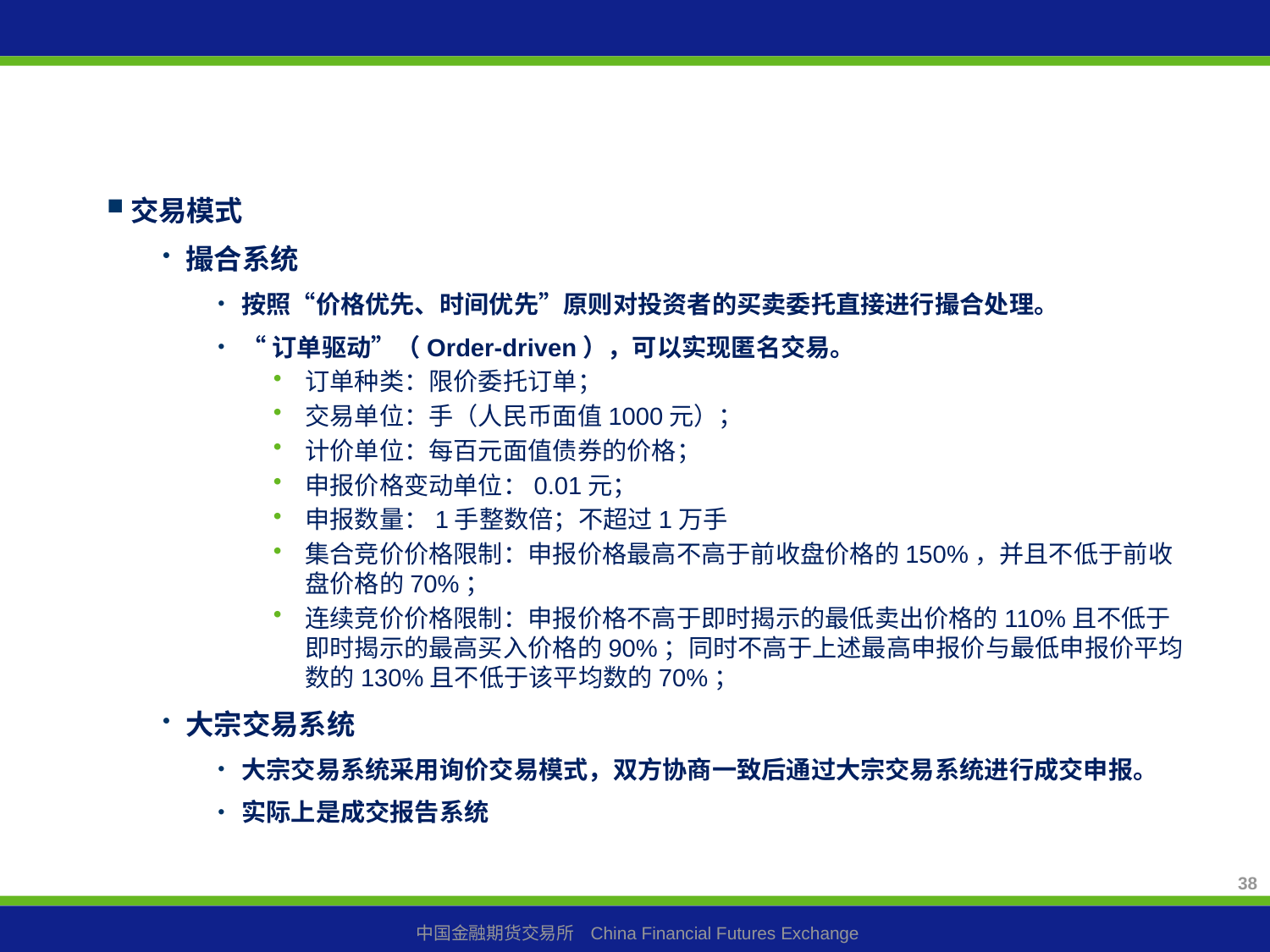

交易模式
撮合系统
按照“价格优先、时间优先”原则对投资者的买卖委托直接进行撮合处理。
“订单驱动”（Order-driven），可以实现匿名交易。
订单种类：限价委托订单；
交易单位：手（人民币面值1000元）；
计价单位：每百元面值债券的价格；
申报价格变动单位：0.01元；
申报数量：1手整数倍；不超过1万手
集合竞价价格限制：申报价格最高不高于前收盘价格的150%，并且不低于前收盘价格的70%；
连续竞价价格限制：申报价格不高于即时揭示的最低卖出价格的110%且不低于即时揭示的最高买入价格的90%；同时不高于上述最高申报价与最低申报价平均数的130%且不低于该平均数的70%；
大宗交易系统
大宗交易系统采用询价交易模式，双方协商一致后通过大宗交易系统进行成交申报。
实际上是成交报告系统

38